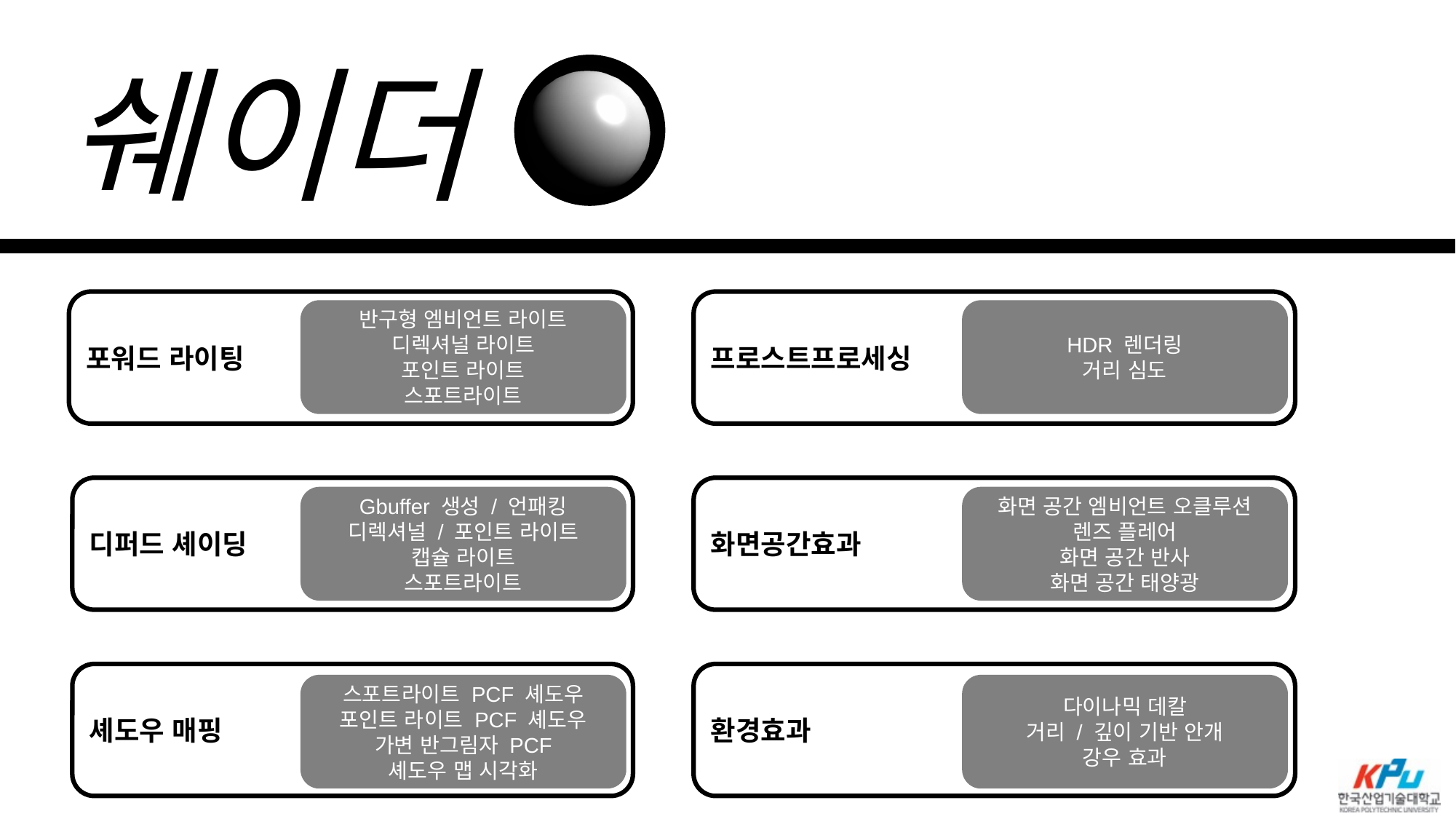

쉐이더

포워드 라이팅
프로스트프로세싱
반구형 엠비언트 라이트
디렉셔널 라이트
포인트 라이트
스포트라이트
HDR 렌더링
거리 심도
디퍼드 셰이딩
화면공간효과
Gbuffer 생성 / 언패킹
디렉셔널 / 포인트 라이트
캡슐 라이트
스포트라이트
화면 공간 엠비언트 오클루션
렌즈 플레어
화면 공간 반사
화면 공간 태양광
셰도우 매핑
환경효과
스포트라이트 PCF 셰도우
포인트 라이트 PCF 셰도우
가변 반그림자 PCF
셰도우 맵 시각화
다이나믹 데칼
거리 / 깊이 기반 안개
강우 효과